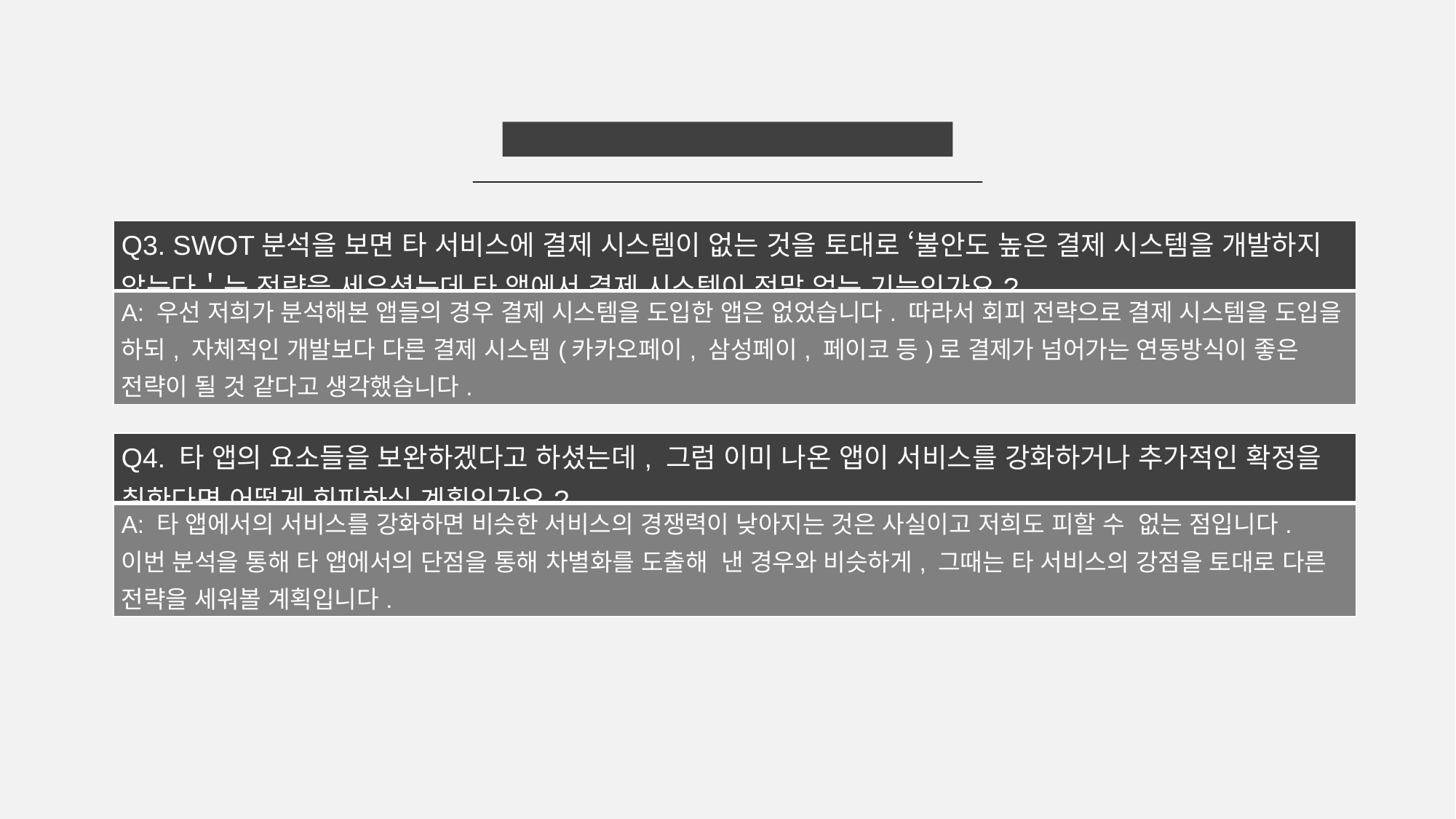

05.질의 응답

| Q3. SWOT분석을 보면 타 서비스에 결제 시스템이 없는 것을 토대로 ‘불안도 높은 결제 시스템을 개발하지 않는다＇는 전략을 세우셨는데 타 앱에서 결제 시스템이 정말 없는 기능인가요? |
| --- |
| A: 우선 저희가 분석해본 앱들의 경우 결제 시스템을 도입한 앱은 없었습니다. 따라서 회피 전략으로 결제 시스템을 도입을 하되, 자체적인 개발보다 다른 결제 시스템(카카오페이, 삼성페이, 페이코 등)로 결제가 넘어가는 연동방식이 좋은 전략이 될 것 같다고 생각했습니다. |
| Q4. 타 앱의 요소들을 보완하겠다고 하셨는데, 그럼 이미 나온 앱이 서비스를 강화하거나 추가적인 확정을 취한다면 어떻게 회피하실 계획인가요? |
| --- |
| A: 타 앱에서의 서비스를 강화하면 비슷한 서비스의 경쟁력이 낮아지는 것은 사실이고 저희도 피할 수 없는 점입니다. 이번 분석을 통해 타 앱에서의 단점을 통해 차별화를 도출해 낸 경우와 비슷하게, 그때는 타 서비스의 강점을 토대로 다른 전략을 세워볼 계획입니다. |